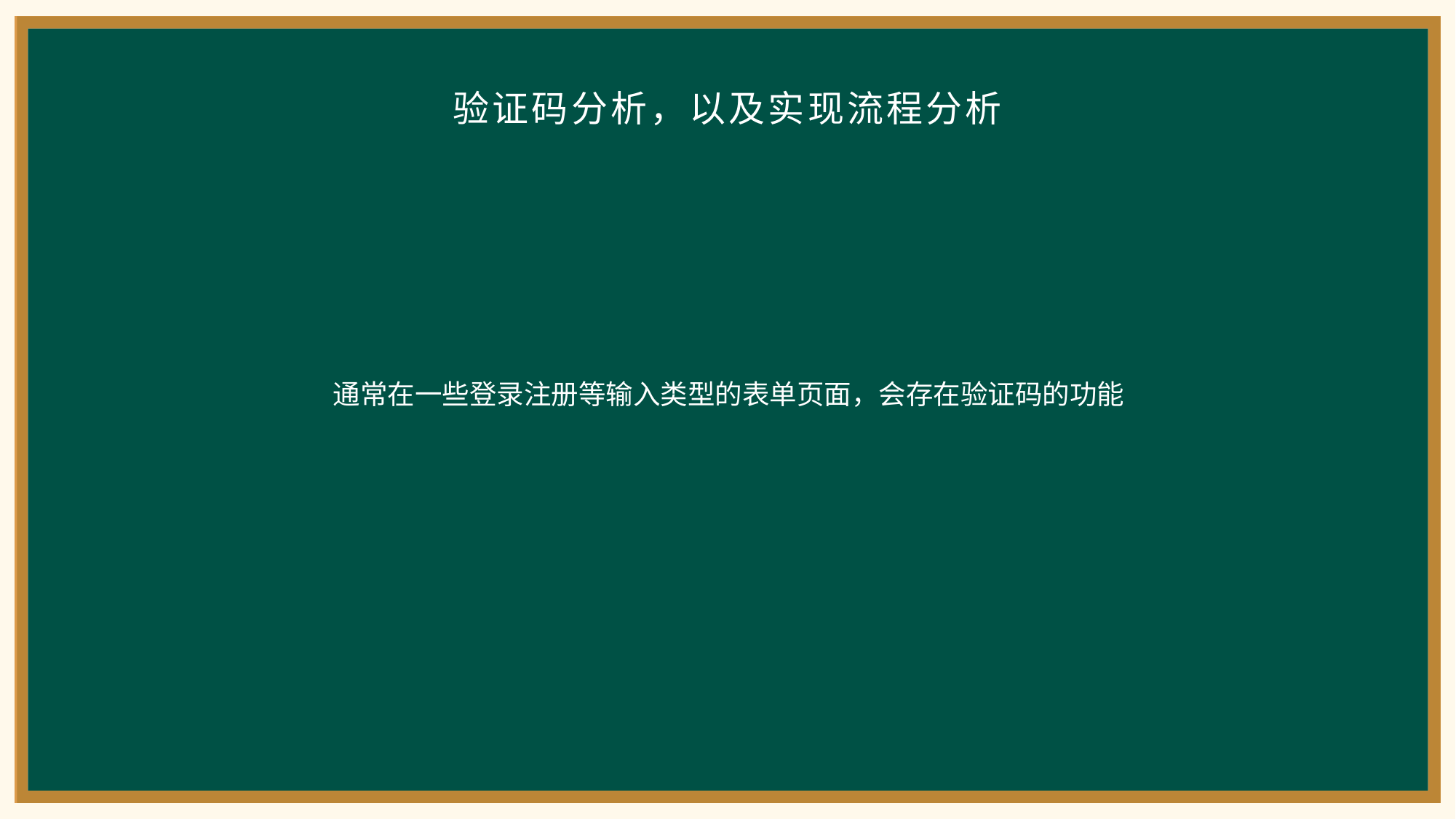

通常在一些登录注册等输入类型的表单页面，会存在验证码的功能

验证码分析，以及实现流程分析